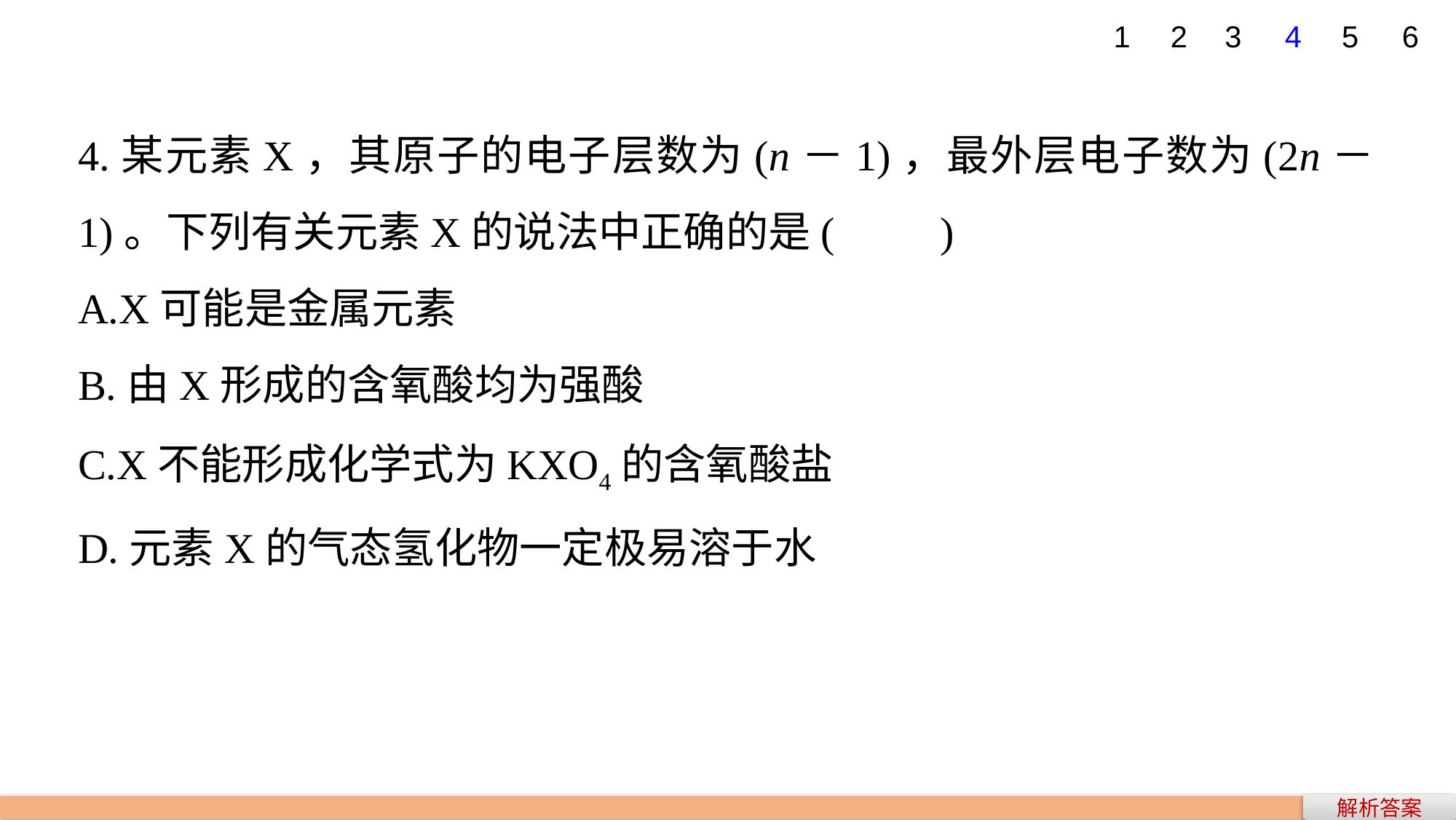

1
2
3
4
5
6
4.某元素X，其原子的电子层数为(n－1)，最外层电子数为(2n－1)。下列有关元素X的说法中正确的是(　　)
A.X可能是金属元素
B.由X形成的含氧酸均为强酸
C.X不能形成化学式为KXO4的含氧酸盐
D.元素X的气态氢化物一定极易溶于水
解析答案